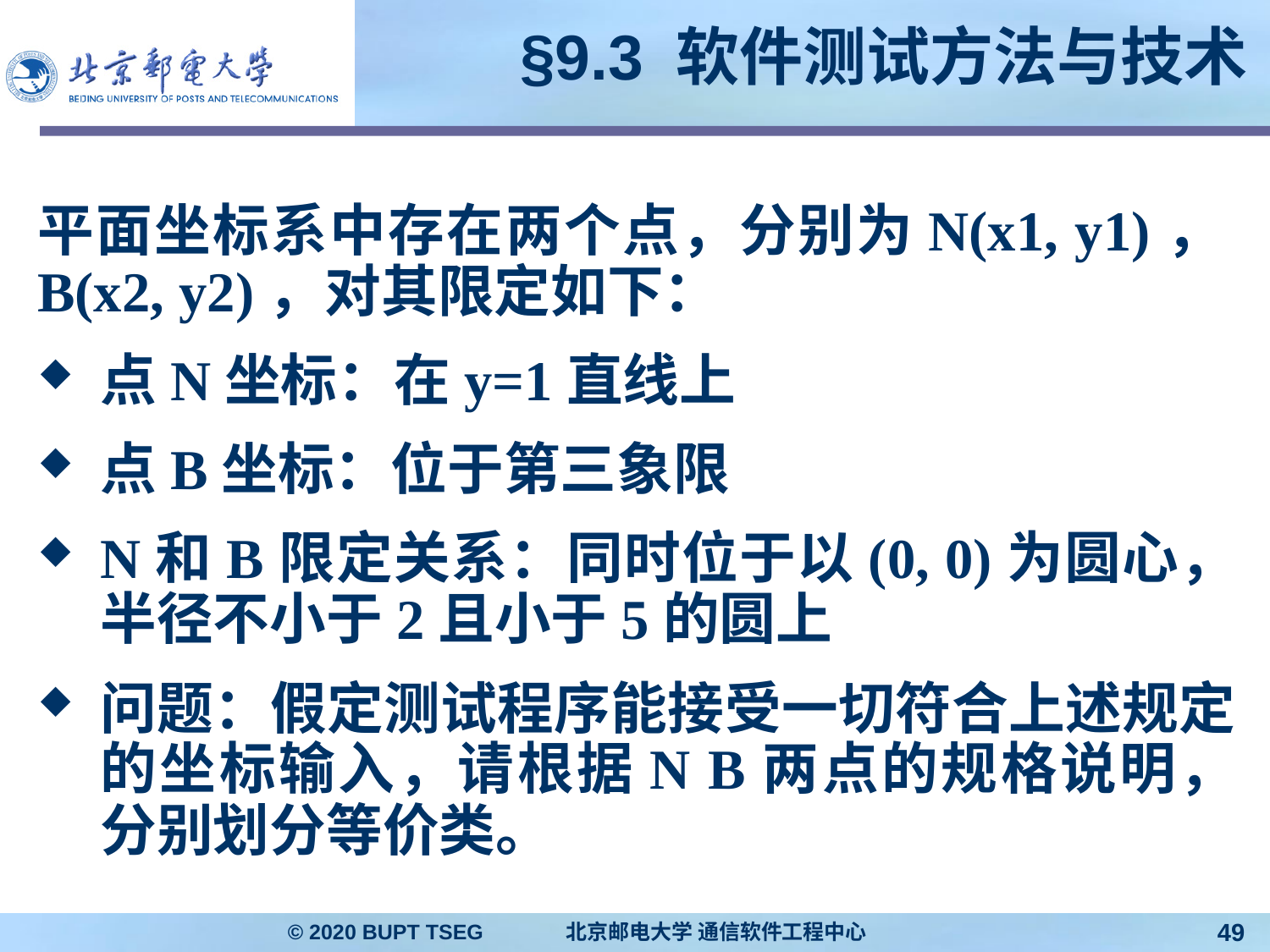

# §9.3 软件测试方法与技术
平面坐标系中存在两个点，分别为N(x1, y1)，B(x2, y2)，对其限定如下：
点N坐标：在y=1直线上
点B坐标：位于第三象限
N和B限定关系：同时位于以(0, 0)为圆心，半径不小于2且小于5的圆上
问题：假定测试程序能接受一切符合上述规定的坐标输入，请根据N B两点的规格说明，分别划分等价类。
© 2020 BUPT TSEG             北京邮电大学 通信软件工程中心